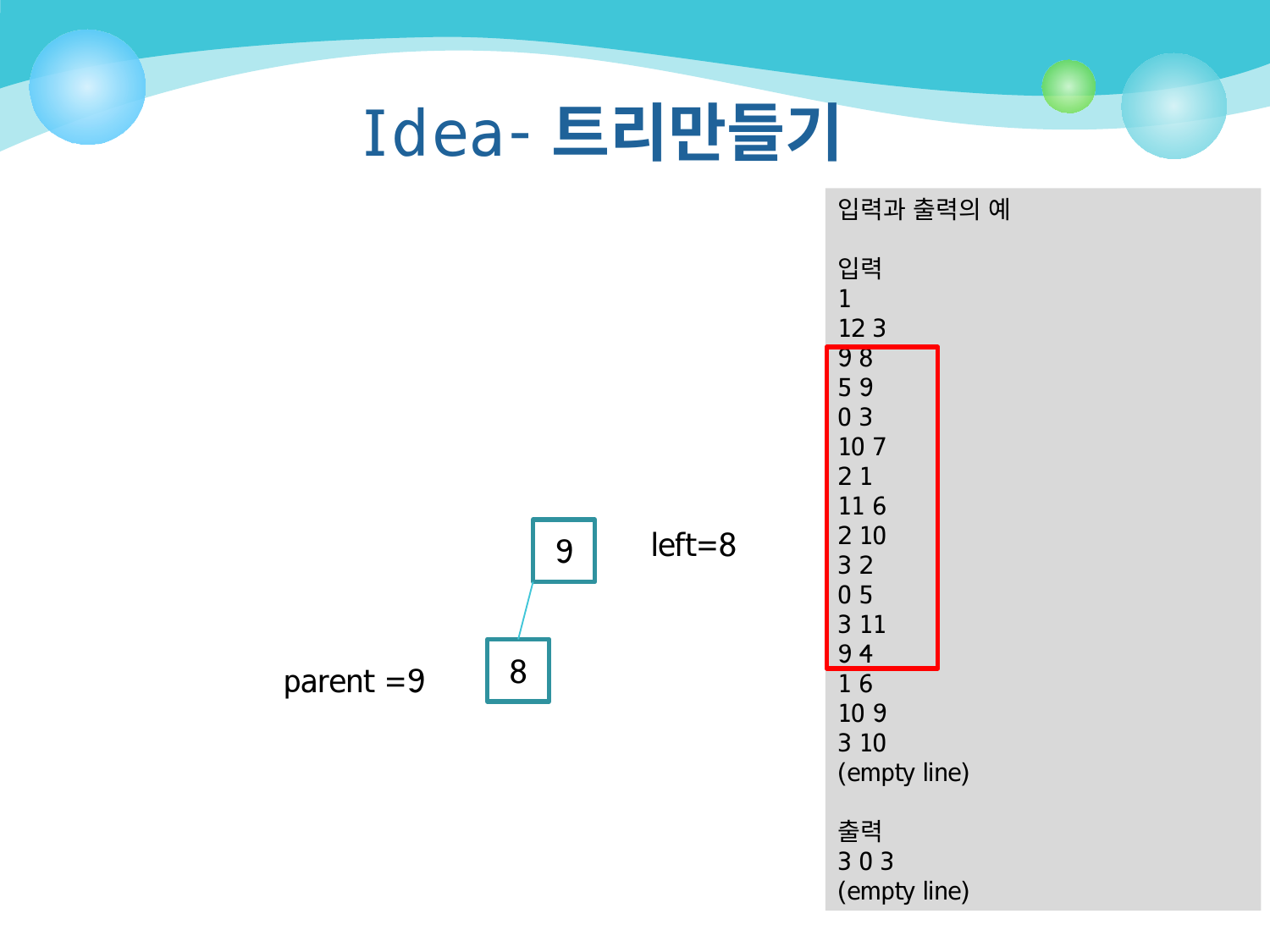

# Idea-트리만들기
입력과 출력의 예

입력
1
12 3
9 8
5 9
0 3
10 7
2 1
11 6
2 10
3 2
0 5
3 11
9 4
1 6
10 9
3 10
(empty line)

출력
3 0 3
(empty line)

left=8
9
8
parent =9